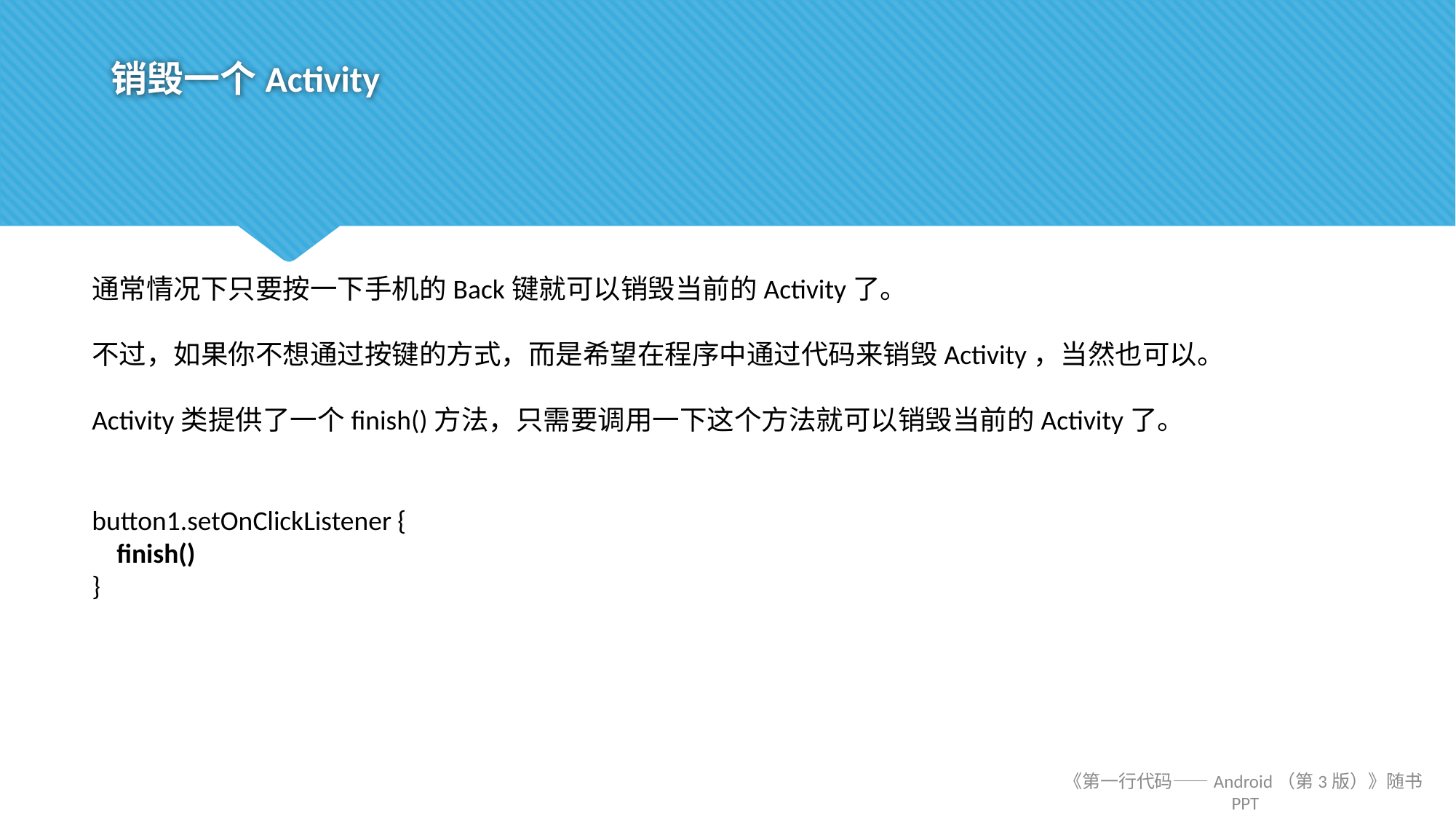

# 销毁一个Activity
通常情况下只要按一下手机的Back键就可以销毁当前的Activity了。

不过，如果你不想通过按键的方式，而是希望在程序中通过代码来销毁Activity，当然也可以。

Activity类提供了一个finish()方法，只需要调用一下这个方法就可以销毁当前的Activity了。
button1.setOnClickListener {
    finish()
}